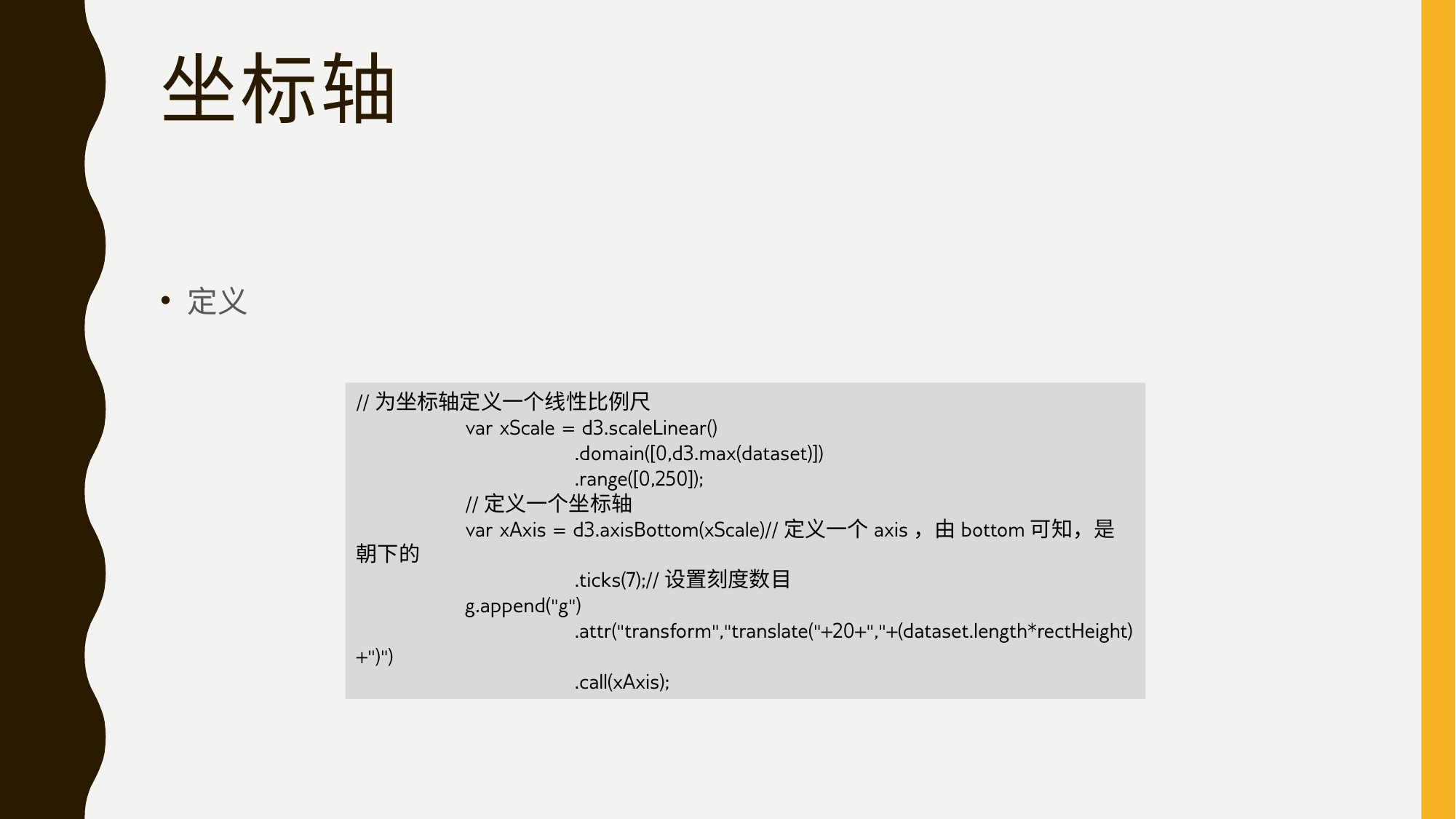

# 坐标轴
定义

//为坐标轴定义一个线性比例尺
    	var xScale = d3.scaleLinear()
    		.domain([0,d3.max(dataset)])
    		.range([0,250]);
    	//定义一个坐标轴
    	var xAxis = d3.axisBottom(xScale)//定义一个axis，由bottom可知，是朝下的
    		.ticks(7);//设置刻度数目
    	g.append("g")
    		.attr("transform","translate("+20+","+(dataset.length*rectHeight)+")")
    		.call(xAxis);